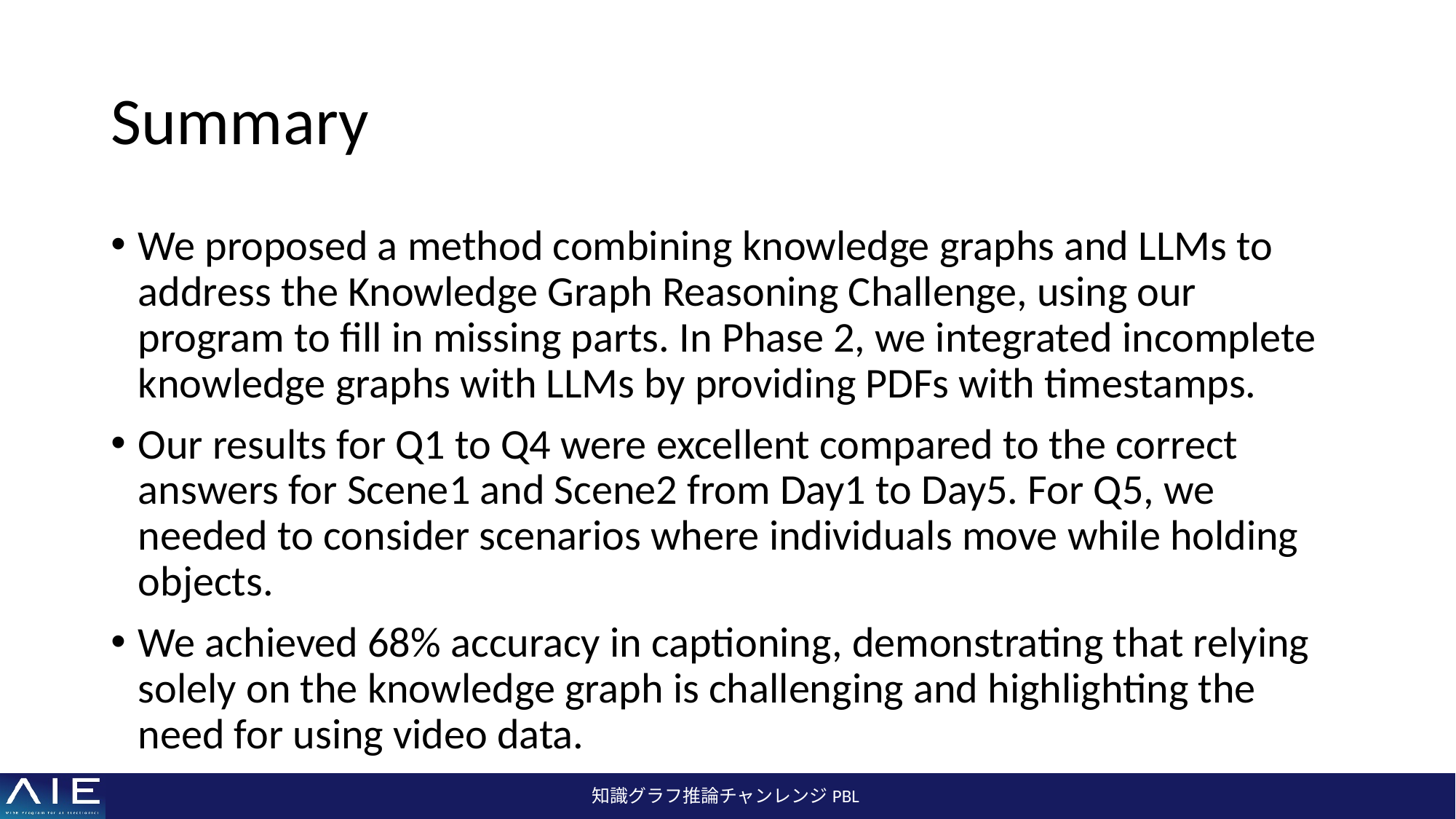

# Summary
We proposed a method combining knowledge graphs and LLMs to address the Knowledge Graph Reasoning Challenge, using our program to fill in missing parts. In Phase 2, we integrated incomplete knowledge graphs with LLMs by providing PDFs with timestamps.
Our results for Q1 to Q4 were excellent compared to the correct answers for Scene1 and Scene2 from Day1 to Day5. For Q5, we needed to consider scenarios where individuals move while holding objects.
We achieved 68% accuracy in captioning, demonstrating that relying solely on the knowledge graph is challenging and highlighting the need for using video data.
知識グラフ推論チャンレンジPBL